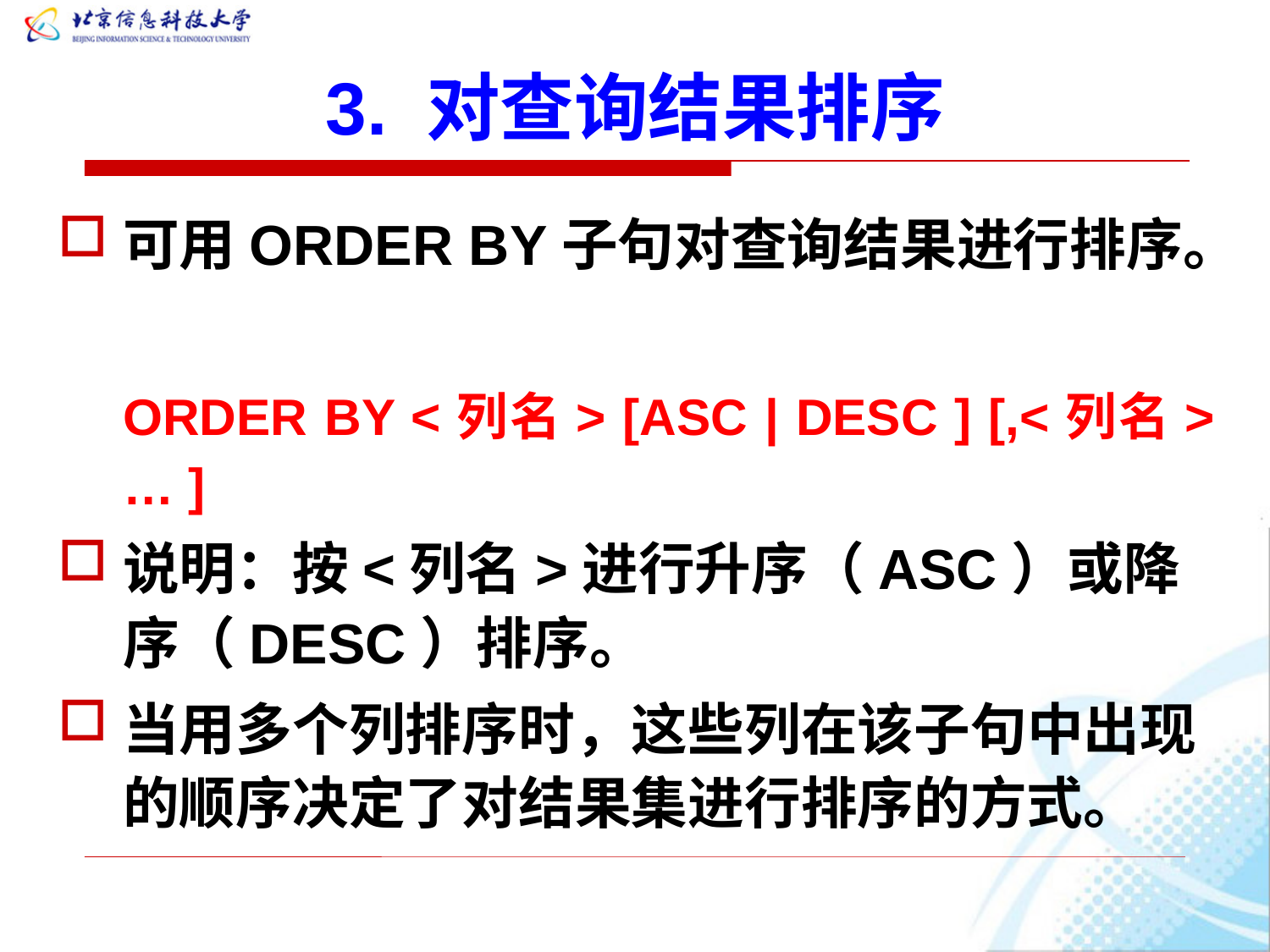

# 3. 对查询结果排序
可用ORDER BY子句对查询结果进行排序。
	ORDER BY <列名> [ASC | DESC ] [,<列名> … ]
说明：按<列名>进行升序（ASC）或降序（DESC）排序。
当用多个列排序时，这些列在该子句中出现的顺序决定了对结果集进行排序的方式。

43